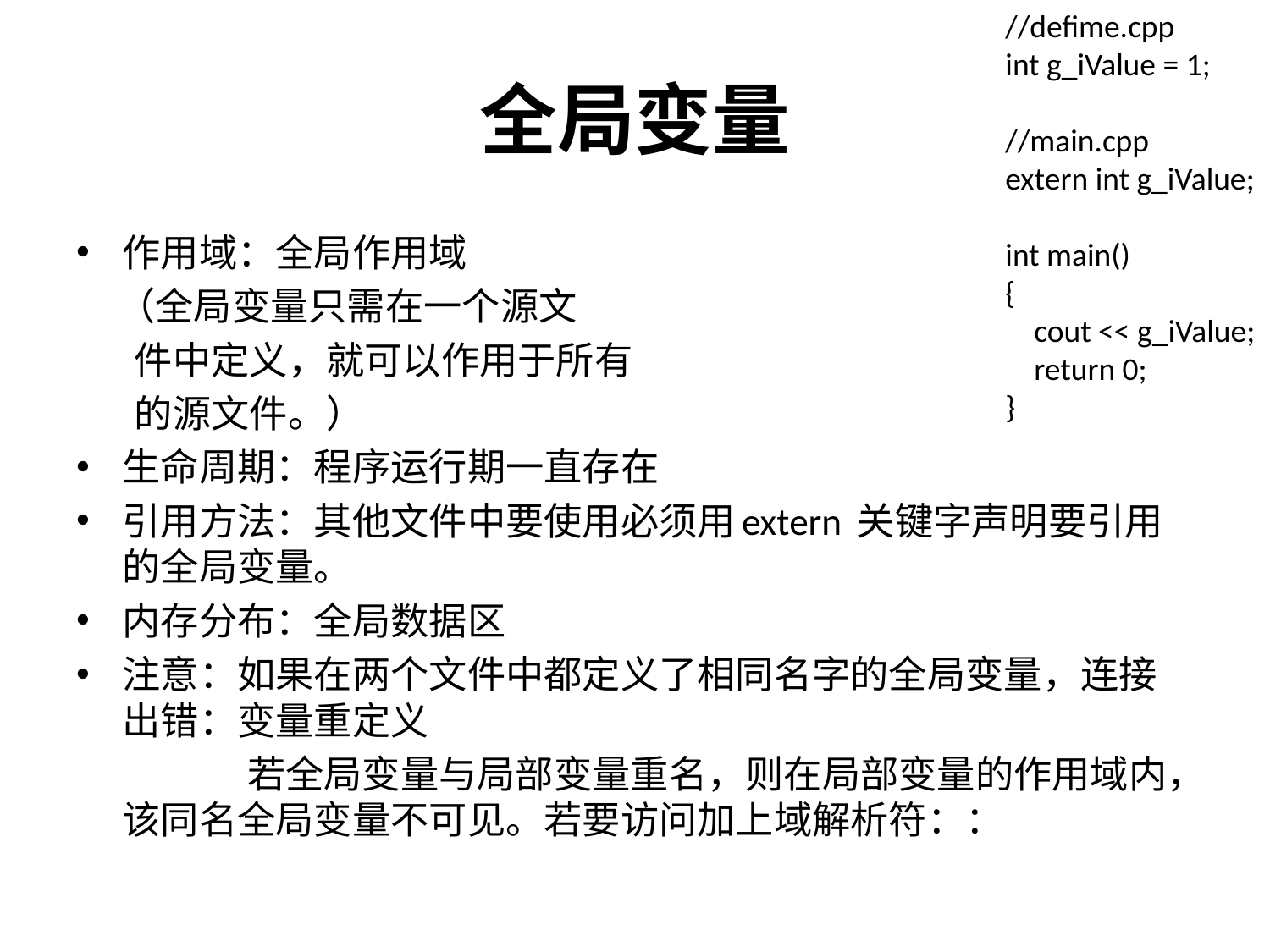

//defime.cpp
int g_iValue = 1;

//main.cpp
extern int g_iValue;

int main()
{
    cout << g_iValue;
    return 0;
}
# 全局变量
作用域：全局作用域
    （全局变量只需在一个源文
      件中定义，就可以作用于所有
      的源文件。）
生命周期：程序运行期一直存在
引用方法：其他文件中要使用必须用extern 关键字声明要引用的全局变量。
内存分布：全局数据区
注意：如果在两个文件中都定义了相同名字的全局变量，连接出错：变量重定义
                   若全局变量与局部变量重名，则在局部变量的作用域内，该同名全局变量不可见。若要访问加上域解析符：：